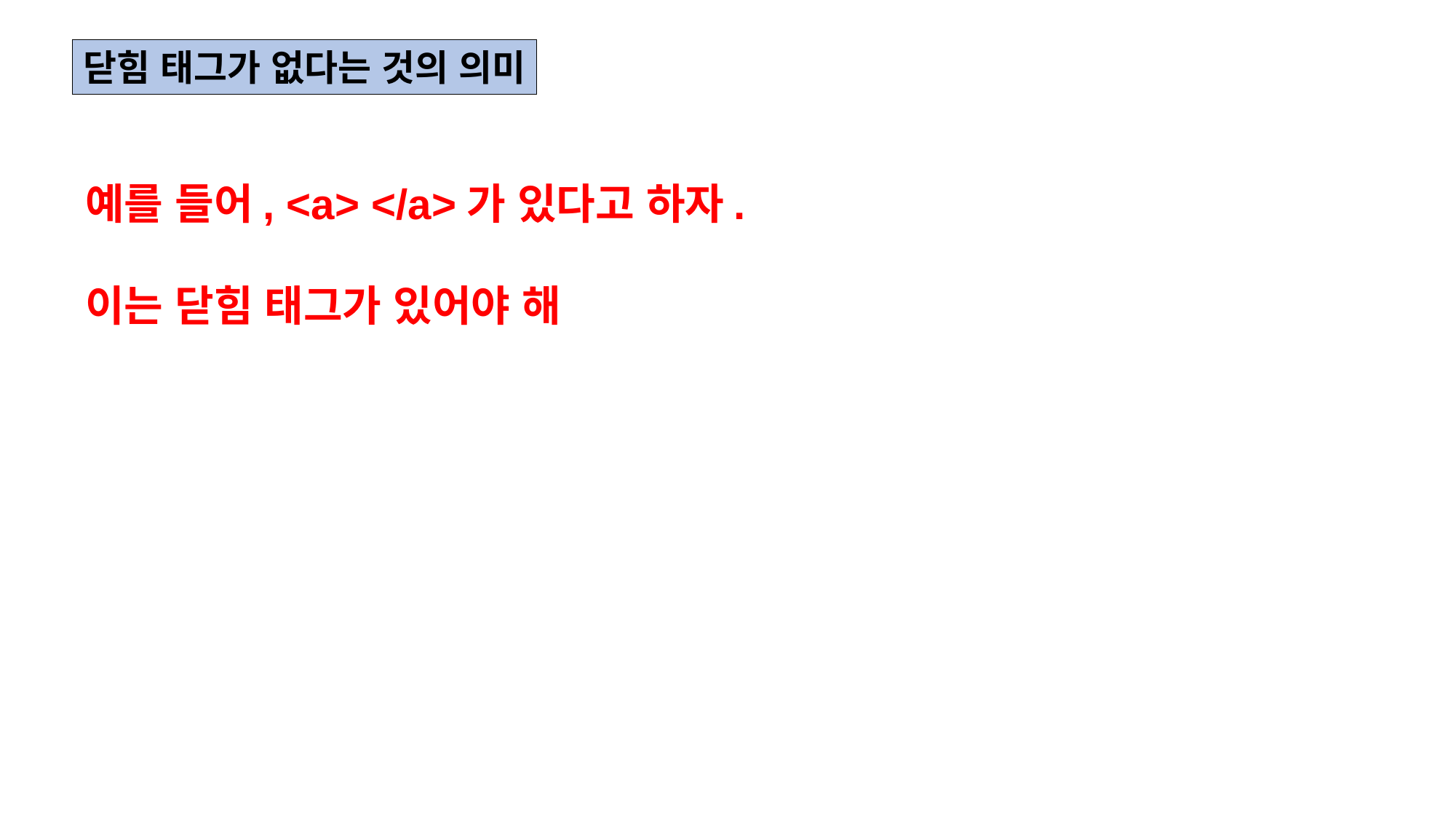

닫힘 태그가 없다는 것의 의미
예를 들어, <a> </a>가 있다고 하자.

이는 닫힘 태그가 있어야 해